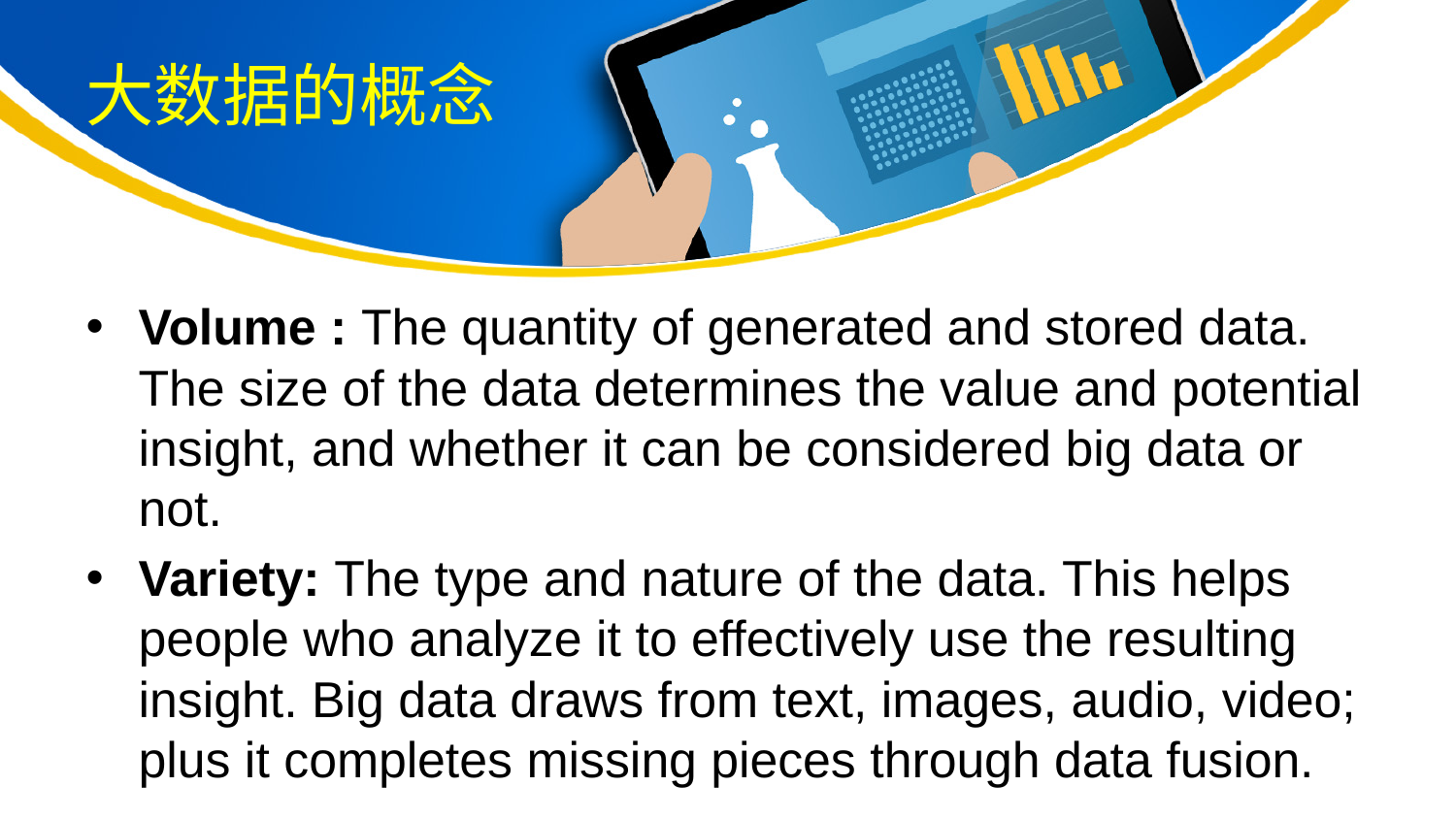

# 大数据的概念
Volume : The quantity of generated and stored data. The size of the data determines the value and potential insight, and whether it can be considered big data or not.
Variety: The type and nature of the data. This helps people who analyze it to effectively use the resulting insight. Big data draws from text, images, audio, video; plus it completes missing pieces through data fusion.